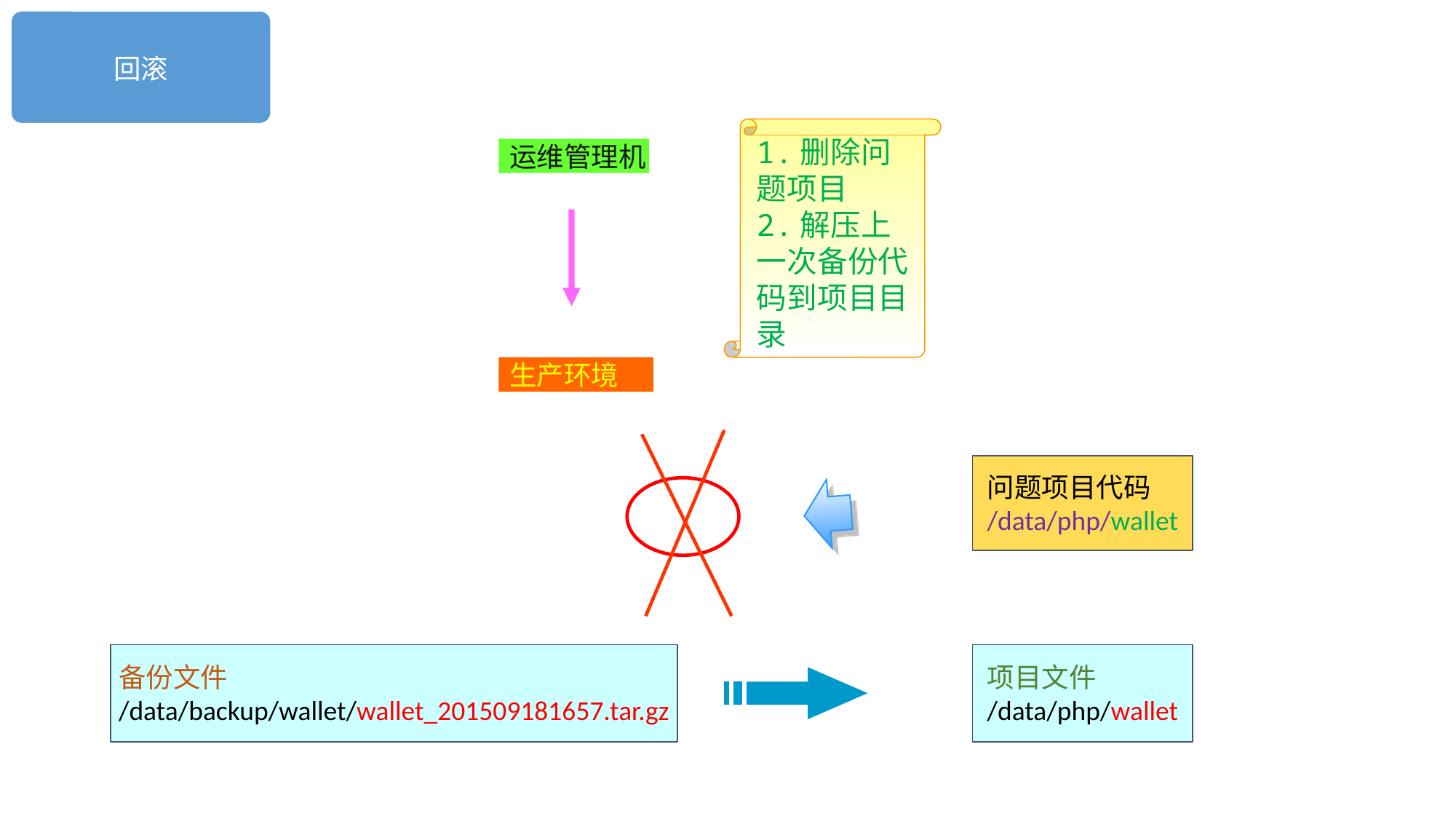

回滚
1.删除问题项目
2.解压上一次备份代码到项目目录
运维管理机

生产环境

问题项目代码
/data/php/wallet

备份文件
/data/backup/wallet/wallet_201509181657.tar.gz
项目文件
/data/php/wallet